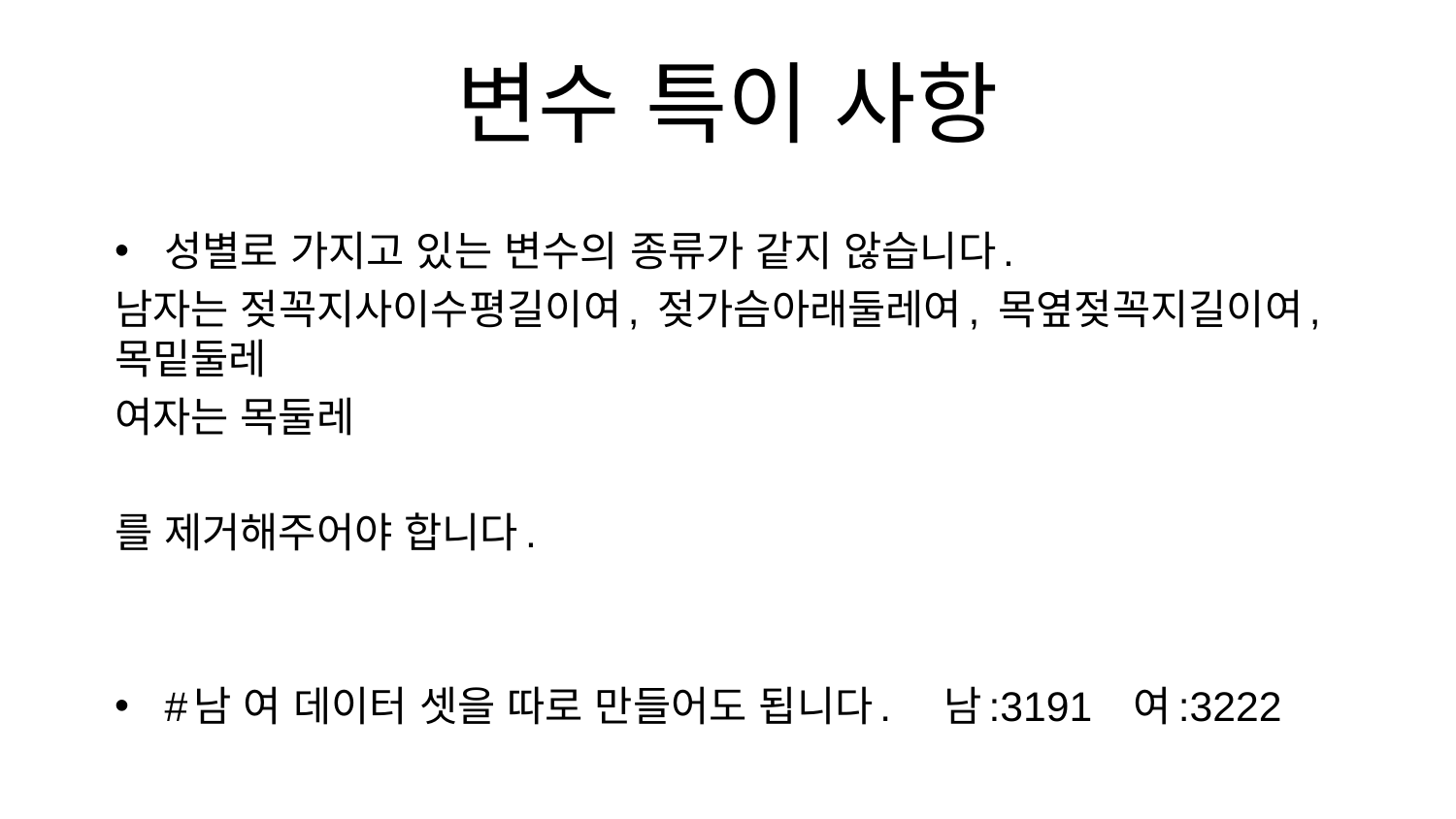

# 변수 특이 사항
성별로 가지고 있는 변수의 종류가 같지 않습니다.
남자는 젖꼭지사이수평길이여, 젖가슴아래둘레여, 목옆젖꼭지길이여, 목밑둘레
여자는 목둘레

를 제거해주어야 합니다.

#남 여 데이터 셋을 따로 만들어도 됩니다.    남:3191   여:3222